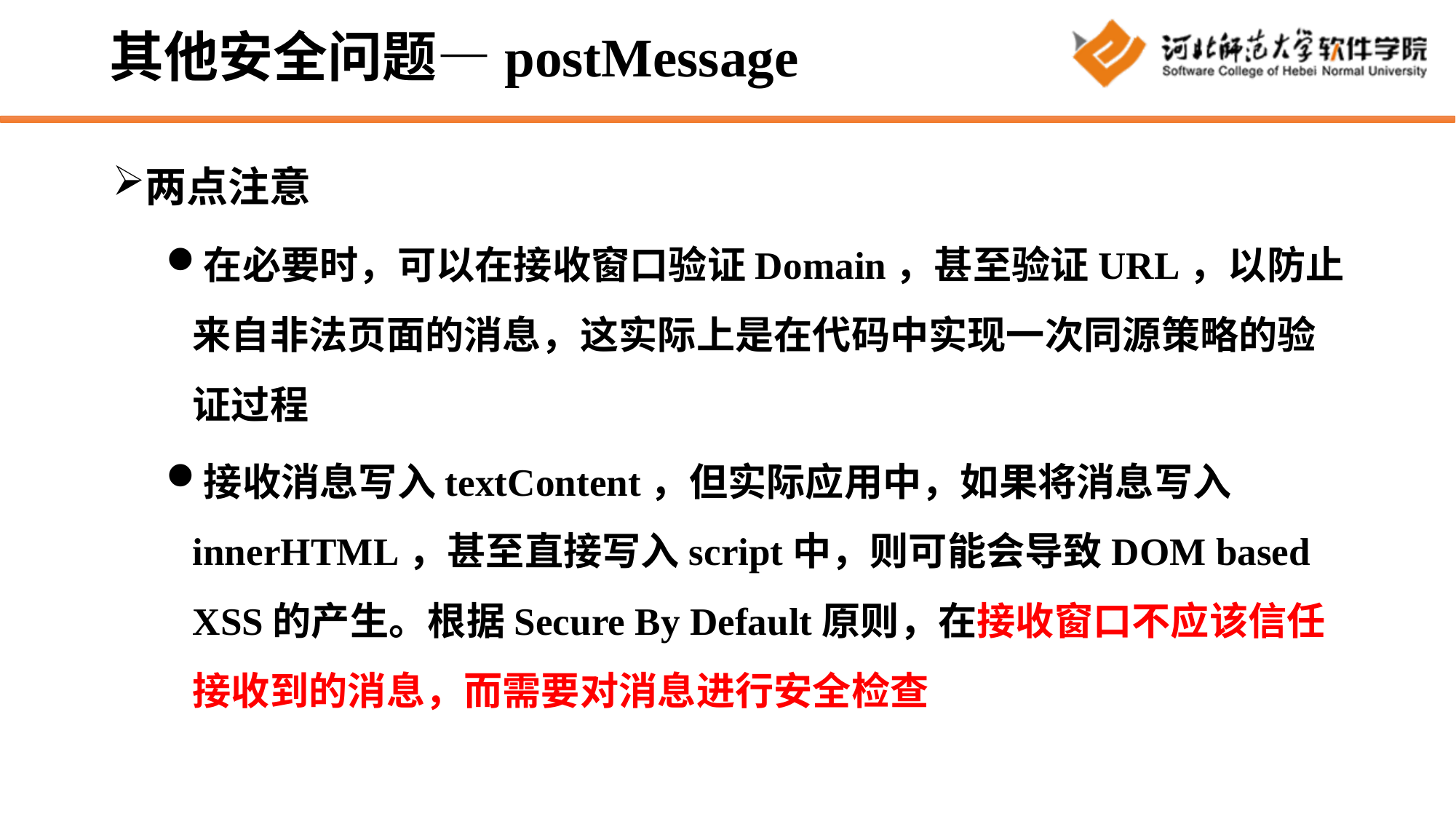

# 其他安全问题—postMessage
两点注意
在必要时，可以在接收窗口验证Domain，甚至验证URL，以防止来自非法页面的消息，这实际上是在代码中实现一次同源策略的验证过程
接收消息写入textContent，但实际应用中，如果将消息写入innerHTML，甚至直接写入script中，则可能会导致DOM based XSS的产生。根据Secure By Default原则，在接收窗口不应该信任接收到的消息，而需要对消息进行安全检查